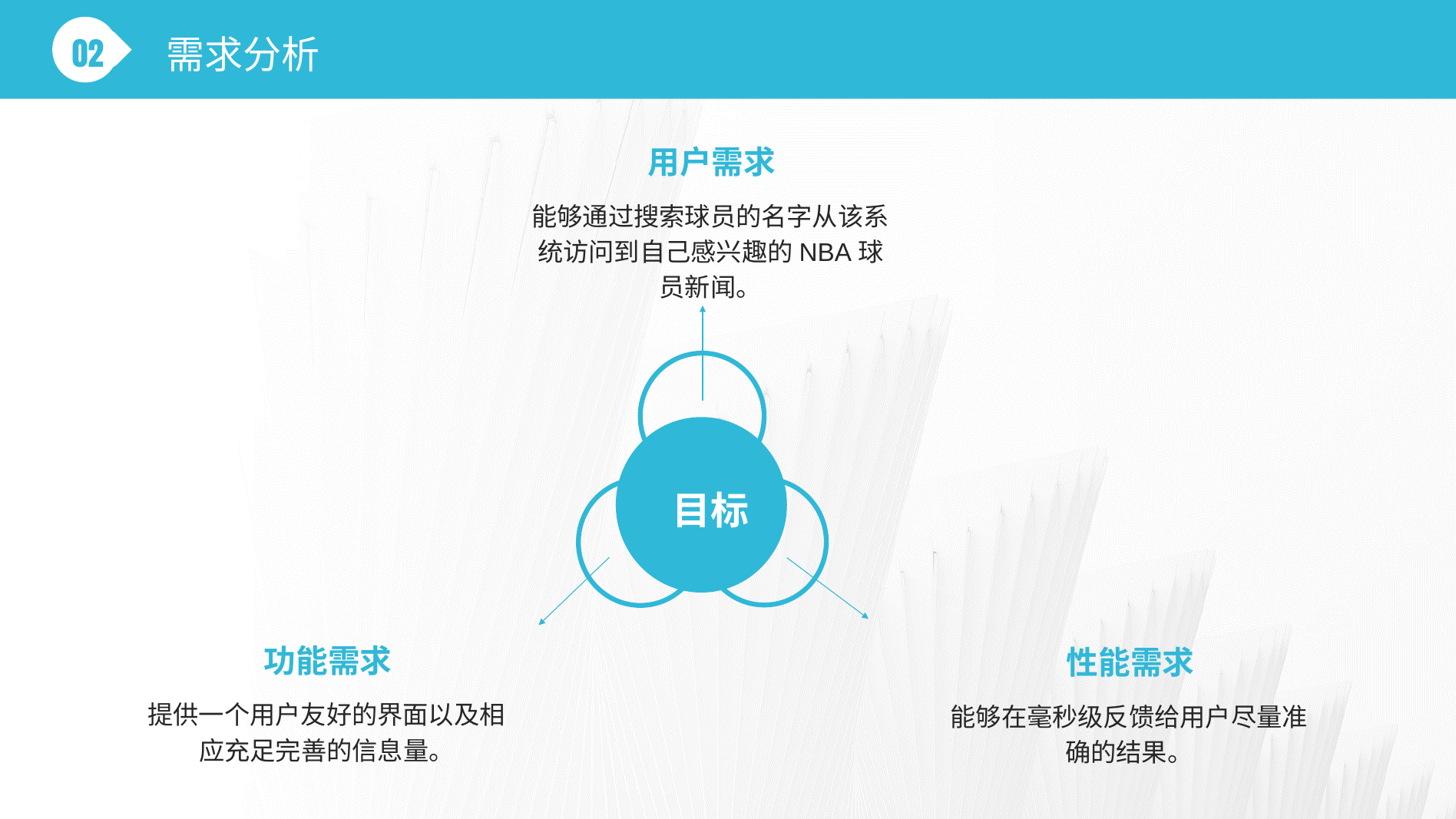

需求分析
02
用户需求
能够通过搜索球员的名字从该系统访问到自己感兴趣的NBA球员新闻。

目标

功能需求
性能需求
提供一个用户友好的界面以及相应充足完善的信息量。
能够在毫秒级反馈给用户尽量准确的结果。